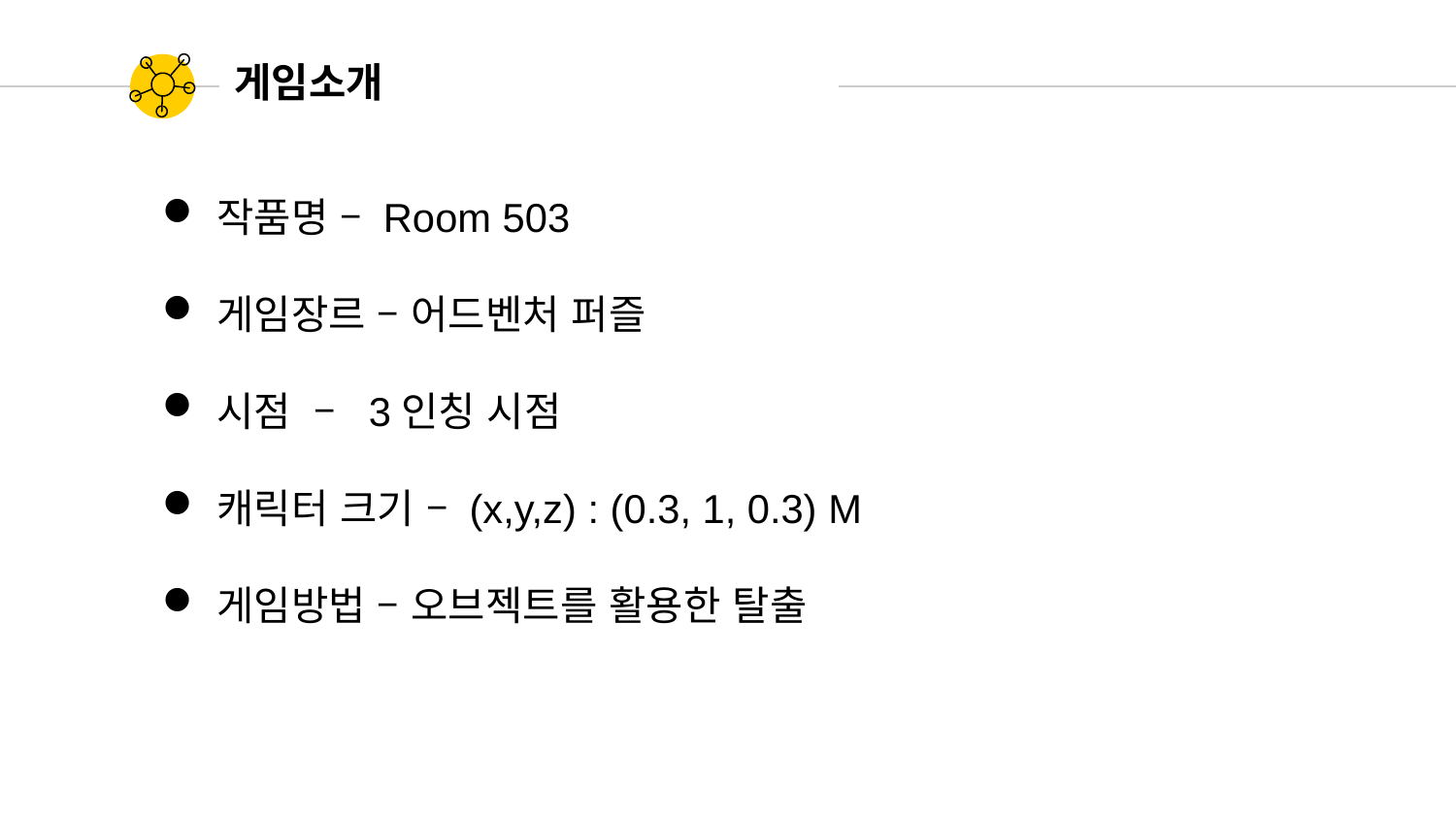

게임소개

작품명 – Room 503

게임장르 – 어드벤처 퍼즐

시점  –  3인칭 시점

캐릭터 크기 – (x,y,z) : (0.3, 1, 0.3) M

게임방법 – 오브젝트를 활용한 탈출